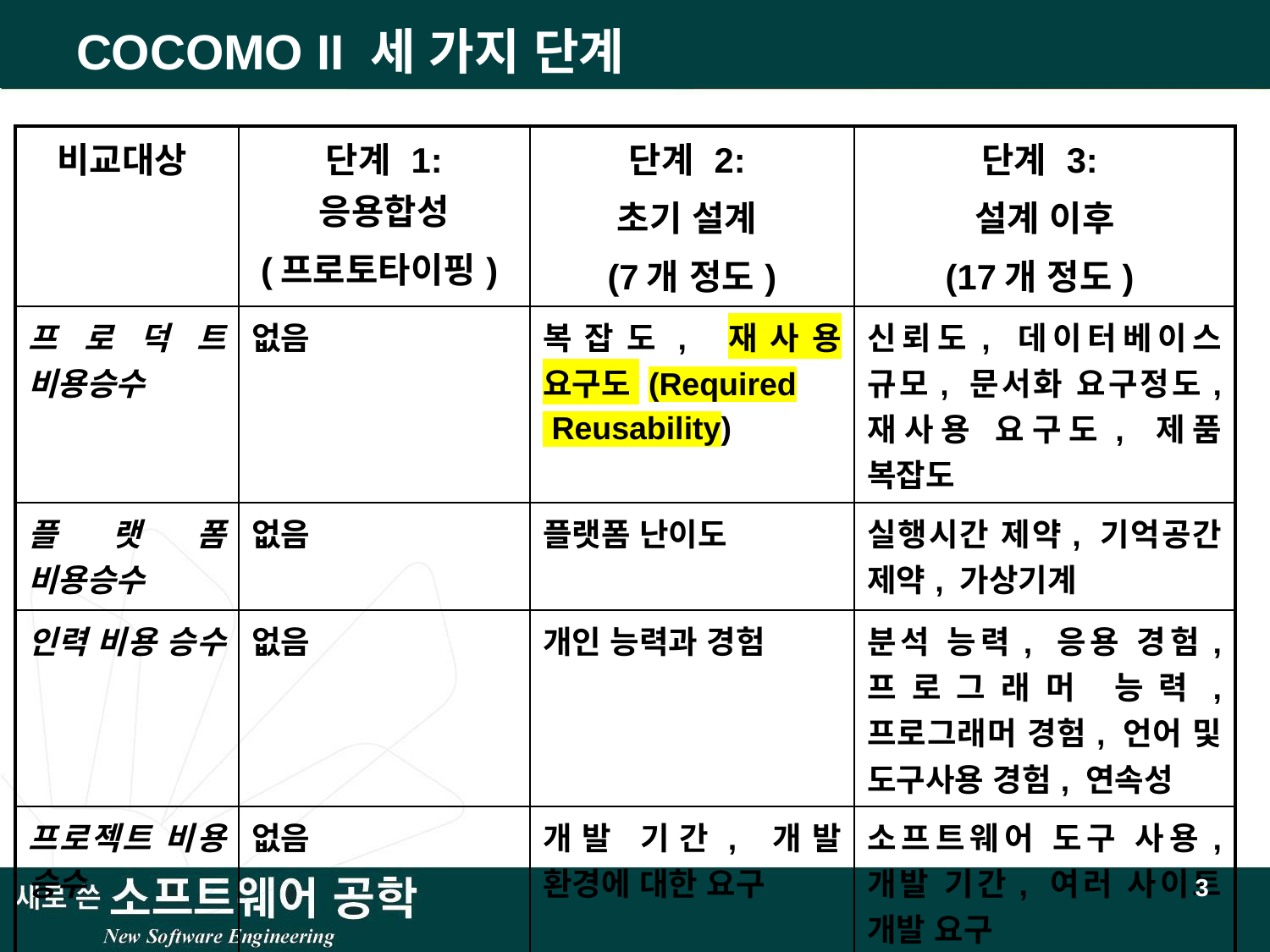

# COCOMO II 세 가지 단계
| 비교대상 | 단계 1: 응용합성 (프로토타이핑) | 단계 2: 초기 설계 (7개 정도) | 단계 3: 설계 이후 (17개 정도) |
| --- | --- | --- | --- |
| 프로덕트 비용승수 | 없음 | 복잡도, 재사용 요구도 (Required Reusability) | 신뢰도, 데이터베이스 규모, 문서화 요구정도, 재사용 요구도, 제품 복잡도 |
| 플랫폼 비용승수 | 없음 | 플랫폼 난이도 | 실행시간 제약, 기억공간 제약, 가상기계 |
| 인력 비용 승수 | 없음 | 개인 능력과 경험 | 분석 능력, 응용 경험, 프로그래머 능력, 프로그래머 경험, 언어 및 도구사용 경험, 연속성 |
| 프로젝트 비용 승수 | 없음 | 개발 기간, 개발 환경에 대한 요구 | 소프트웨어 도구 사용, 개발 기간, 여러 사이트 개발 요구 |
3